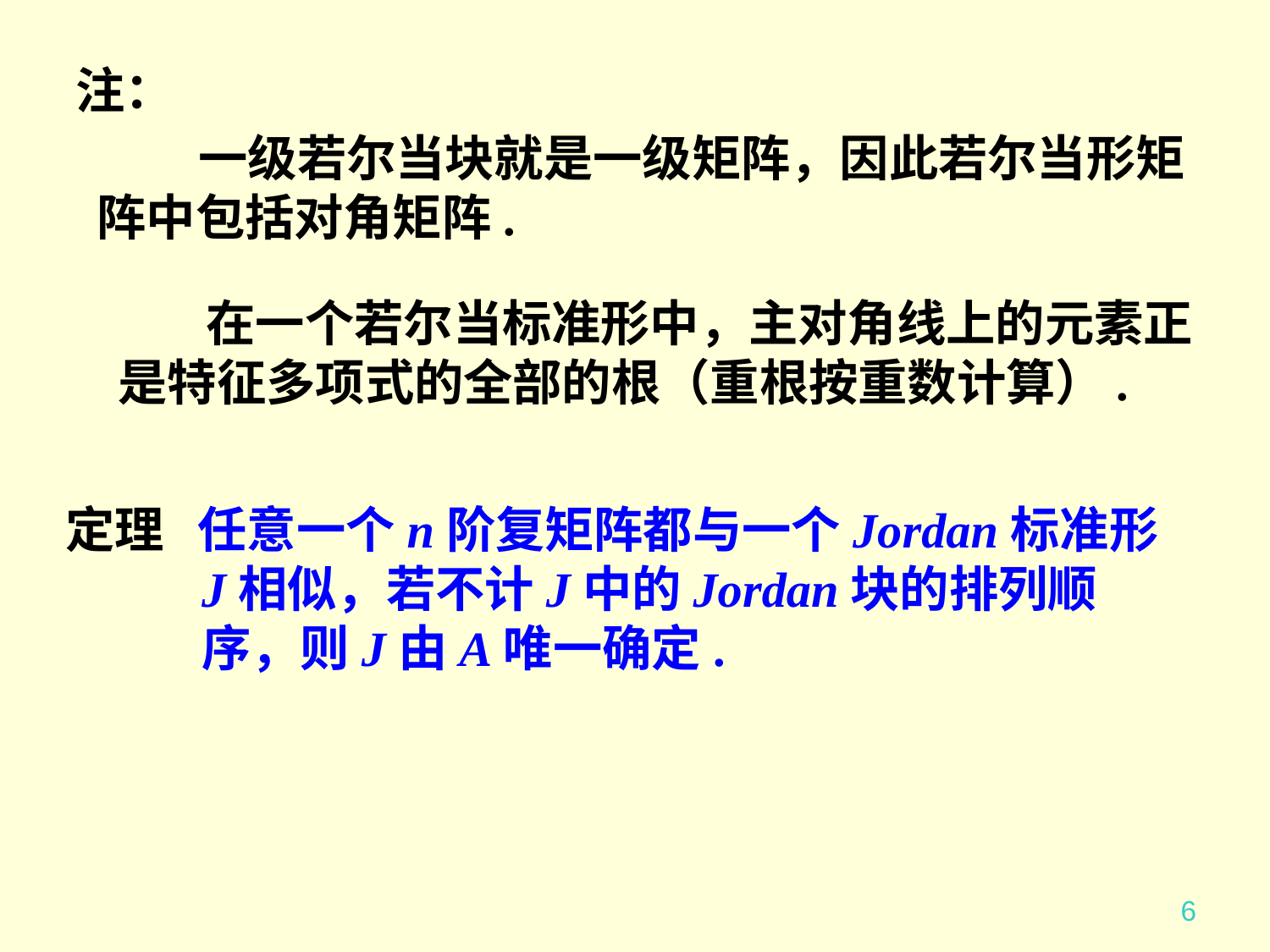

注：
        一级若尔当块就是一级矩阵，因此若尔当形矩阵中包括对角矩阵.
   在一个若尔当标准形中，主对角线上的元素正是特征多项式的全部的根（重根按重数计算）.
# 定理   任意一个n阶复矩阵都与一个Jordan标准形J相似，若不计J中的Jordan块的排列顺序，则J由A唯一确定.